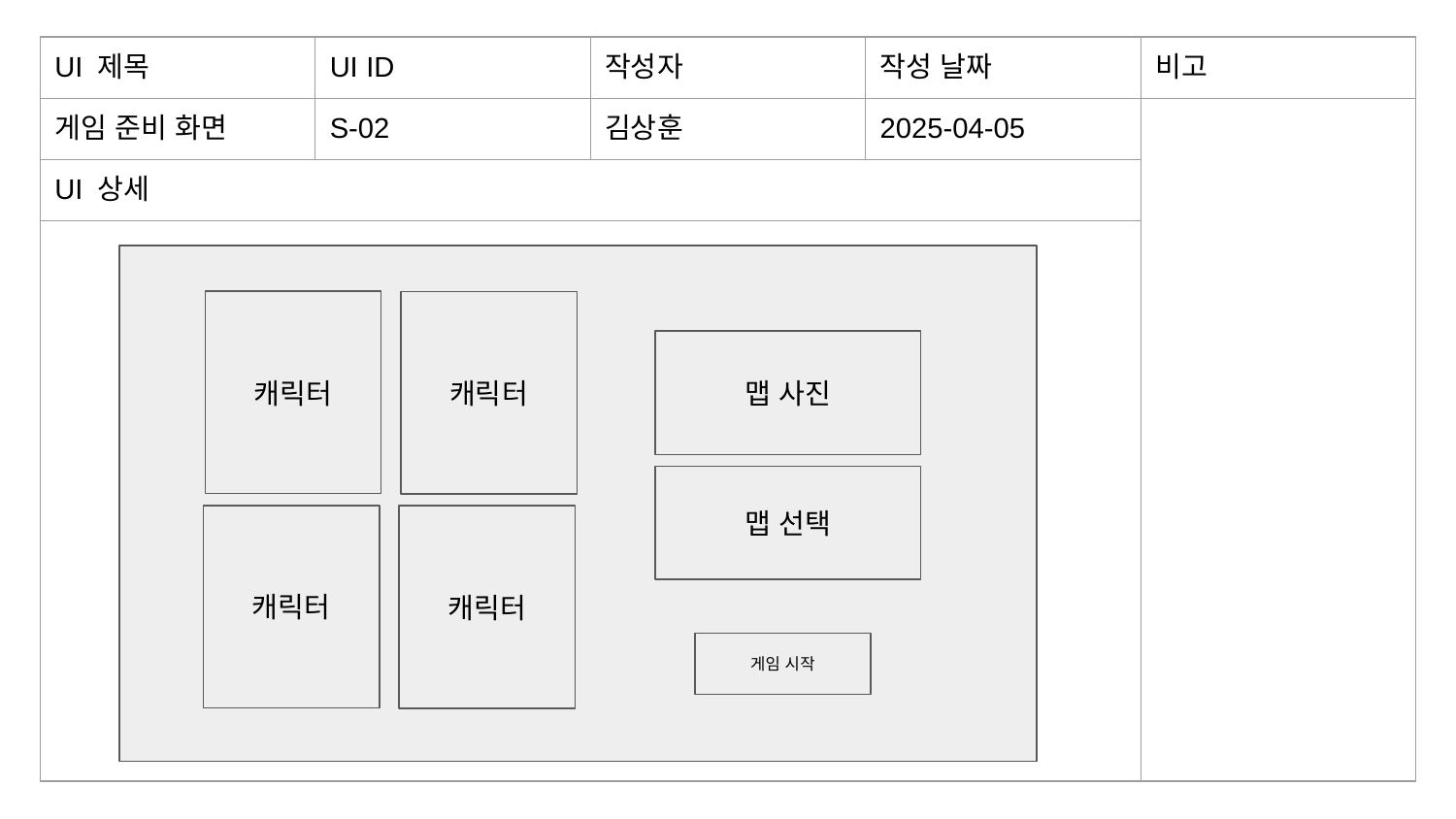

| UI 제목 | UI ID | 작성자 | 작성 날짜 | 비고 |
| --- | --- | --- | --- | --- |
| 게임 준비 화면 | S-02 | 김상훈 | 2025-04-05 |  |
| UI 상세 |  |  |  |  |
|  |  |  |  |  |

캐릭터
캐릭터
맵 사진
맵 선택
캐릭터
캐릭터
게임 시작